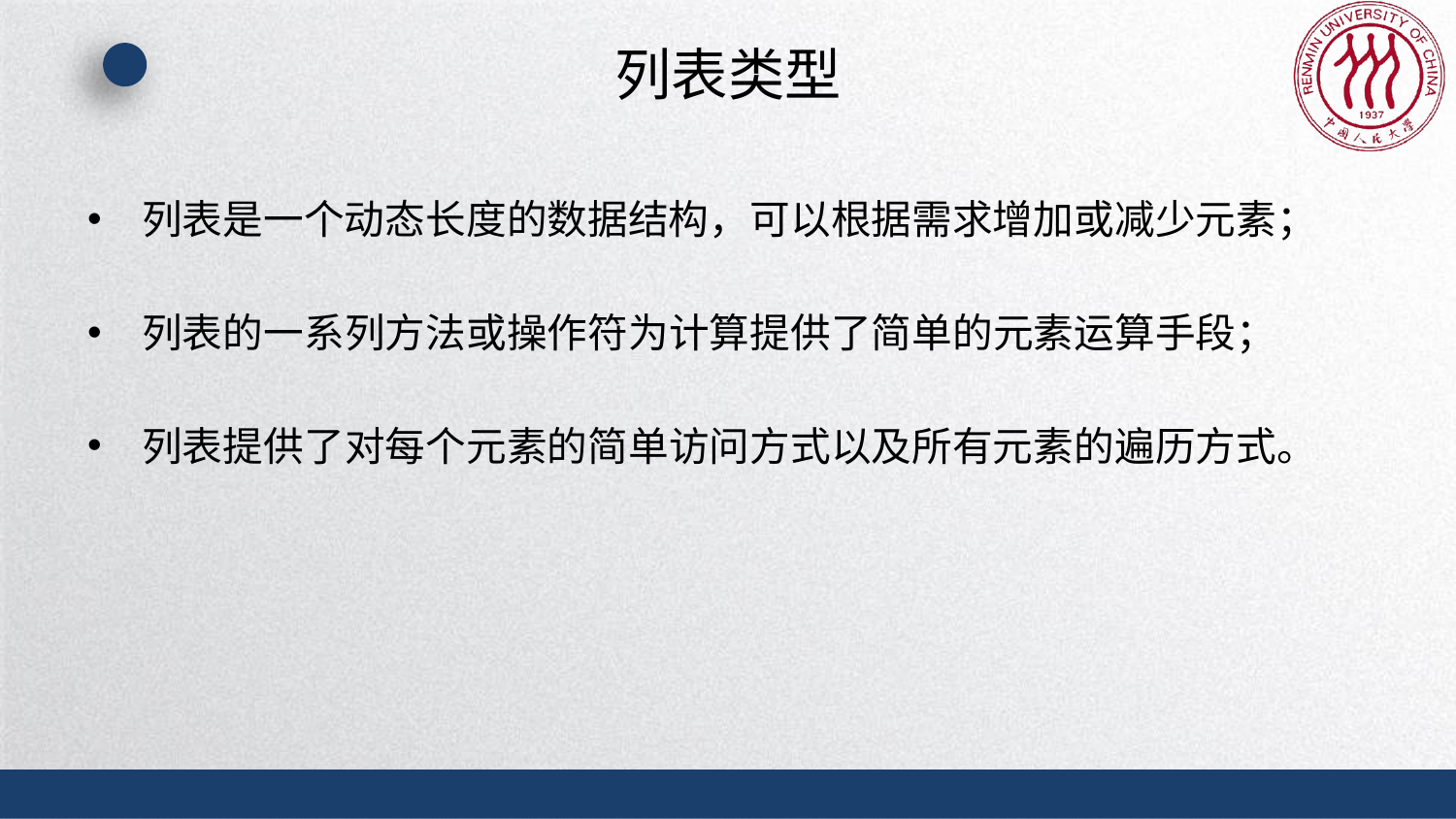

# 列表类型

列表是一个动态长度的数据结构，可以根据需求增加或减少元素；

列表的一系列方法或操作符为计算提供了简单的元素运算手段；

列表提供了对每个元素的简单访问方式以及所有元素的遍历方式。